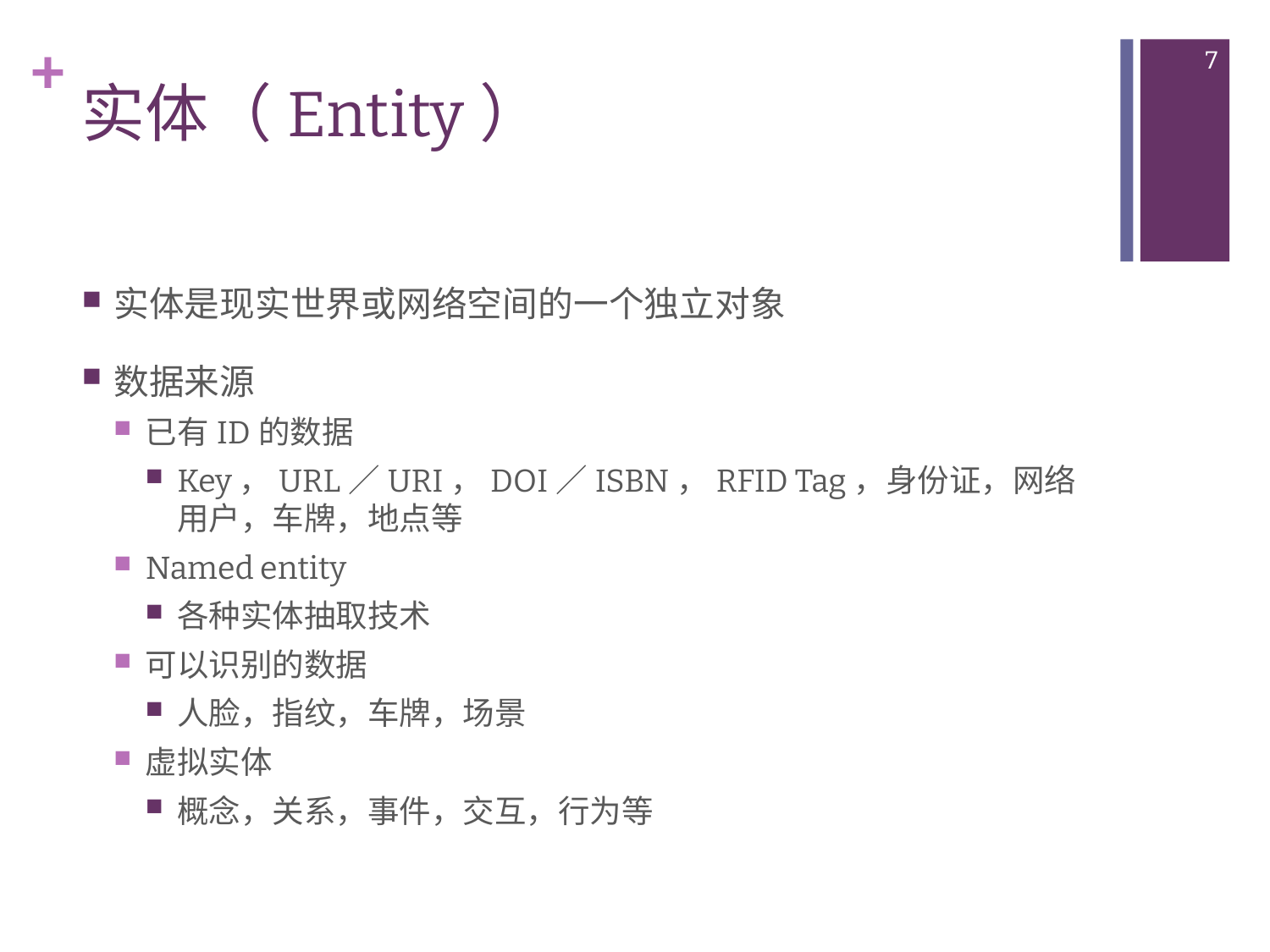

7
# 实体（Entity）
实体是现实世界或网络空间的一个独立对象
数据来源
已有ID的数据
Key，URL／URI，DOI／ISBN，RFID Tag，身份证，网络用户，车牌，地点等
Named entity
各种实体抽取技术
可以识别的数据
人脸，指纹，车牌，场景
虚拟实体
概念，关系，事件，交互，行为等